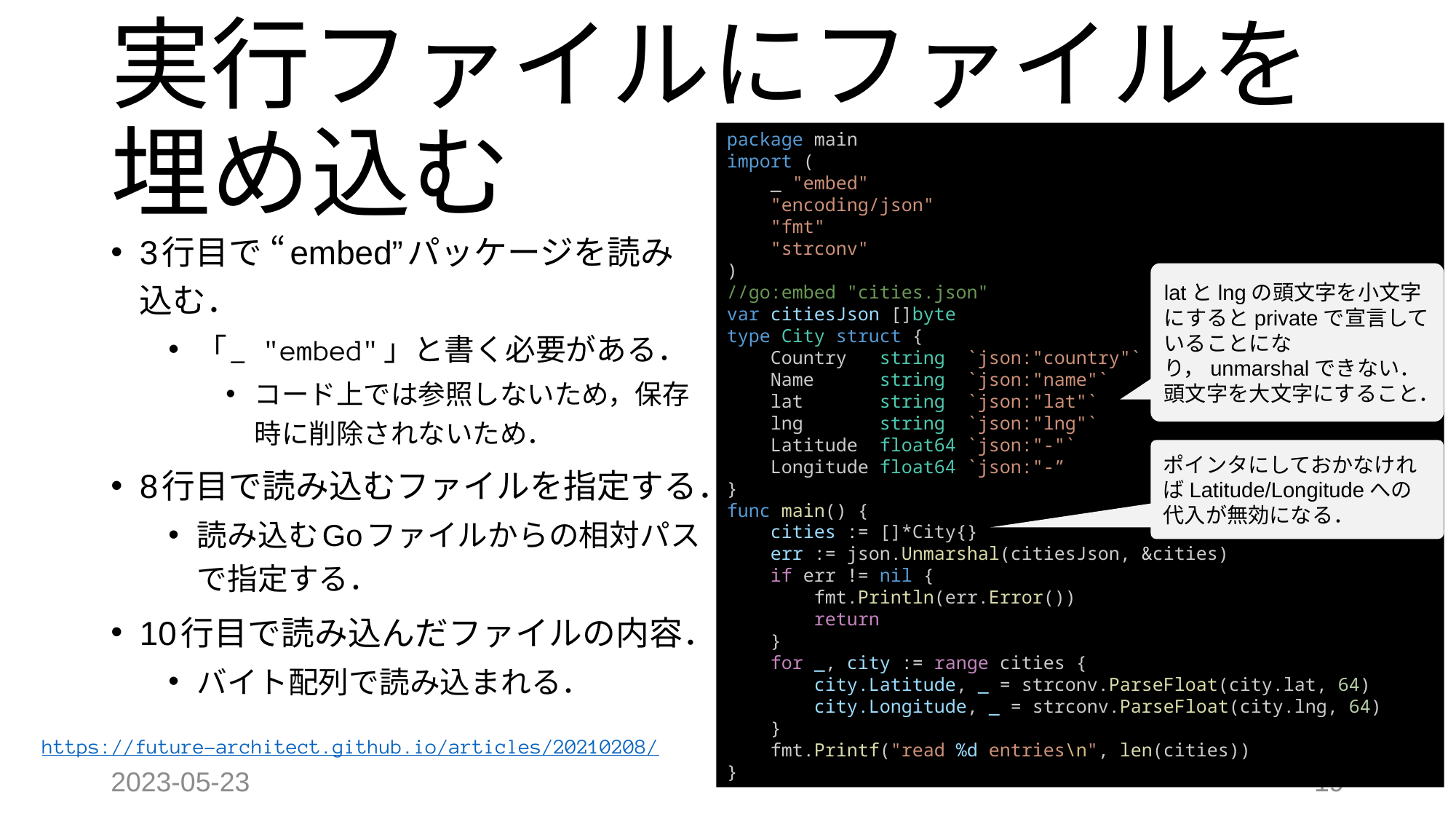

# 実行ファイルにファイルを埋め込む
package main
import (
    _ "embed"
    "encoding/json"
    "fmt"
    "strconv"
)
//go:embed "cities.json"
var citiesJson []byte
type City struct {
    Country   string  `json:"country"`
    Name      string  `json:"name"`
    lat       string  `json:"lat"`
    lng       string  `json:"lng"`
    Latitude  float64 `json:"-"`
    Longitude float64 `json:"-”
}
func main() {
    cities := []*City{}
    err := json.Unmarshal(citiesJson, &cities)
    if err != nil {
        fmt.Println(err.Error())
        return
    }
    for _, city := range cities {
        city.Latitude, _ = strconv.ParseFloat(city.lat, 64)
        city.Longitude, _ = strconv.ParseFloat(city.lng, 64)
    }
    fmt.Printf("read %d entries\n", len(cities))
}
3行目で “embed”パッケージを読み込む．
「_ "embed"」と書く必要がある．
コード上では参照しないため，保存時に削除されないため．
8行目で読み込むファイルを指定する．
読み込むGoファイルからの相対パスで指定する．
10行目で読み込んだファイルの内容．
バイト配列で読み込まれる．

latとlngの頭文字を小文字にするとprivateで宣言していることになり，unmarshalできない．
頭文字を大文字にすること．

ポインタにしておかなければLatitude/Longitudeへの代入が無効になる．
https://future-architect.github.io/articles/20210208/
2023-05-23
19